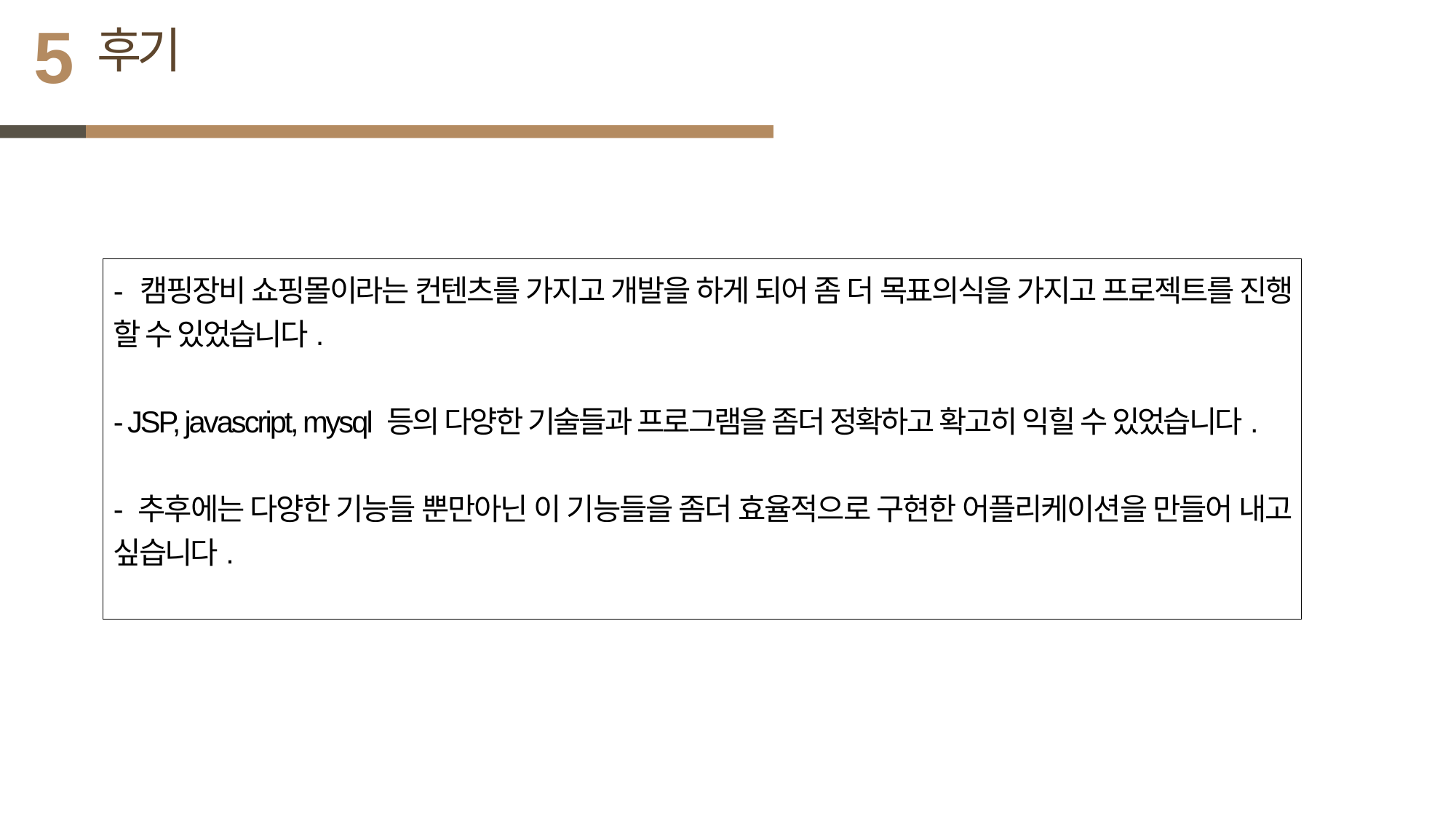

5
후기

- 캠핑장비 쇼핑몰이라는 컨텐츠를 가지고 개발을 하게 되어 좀 더 목표의식을 가지고 프로젝트를 진행 할 수 있었습니다.

- JSP, javascript, mysql 등의 다양한 기술들과 프로그램을 좀더 정확하고 확고히 익힐 수 있었습니다.

- 추후에는 다양한 기능들 뿐만아닌 이 기능들을 좀더 효율적으로 구현한 어플리케이션을 만들어 내고 싶습니다.